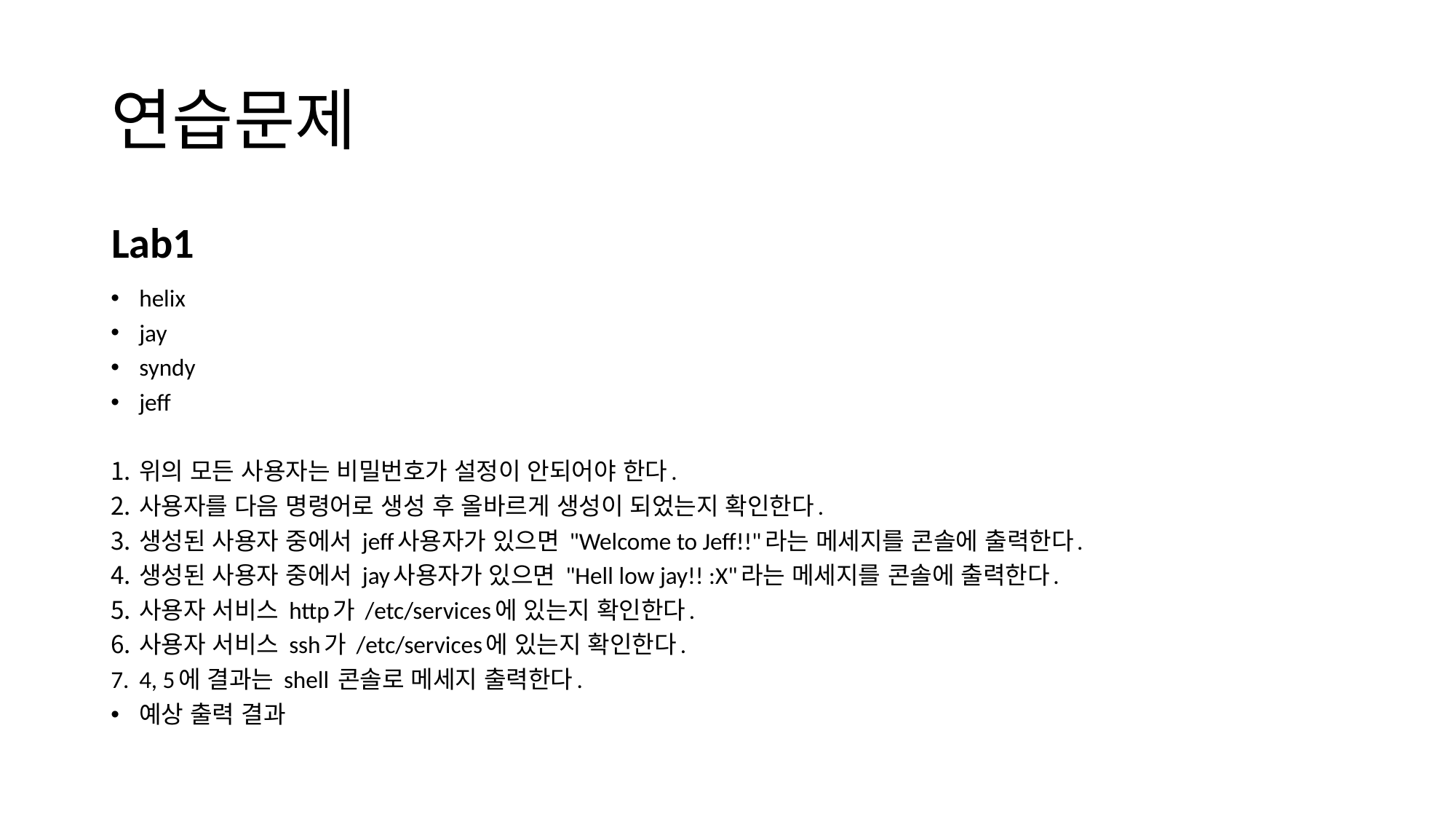

# 연습문제
Lab1
helix
jay
syndy
jeff

위의 모든 사용자는 비밀번호가 설정이 안되어야 한다.
사용자를 다음 명령어로 생성 후 올바르게 생성이 되었는지 확인한다.
생성된 사용자 중에서 jeff사용자가 있으면 "Welcome to Jeff!!"라는 메세지를 콘솔에 출력한다.
생성된 사용자 중에서 jay사용자가 있으면 "Hell low jay!! :X"라는 메세지를 콘솔에 출력한다.
사용자 서비스 http가 /etc/services에 있는지 확인한다.
사용자 서비스 ssh가 /etc/services에 있는지 확인한다.
4, 5에 결과는 shell 콘솔로 메세지 출력한다.
예상 출력 결과